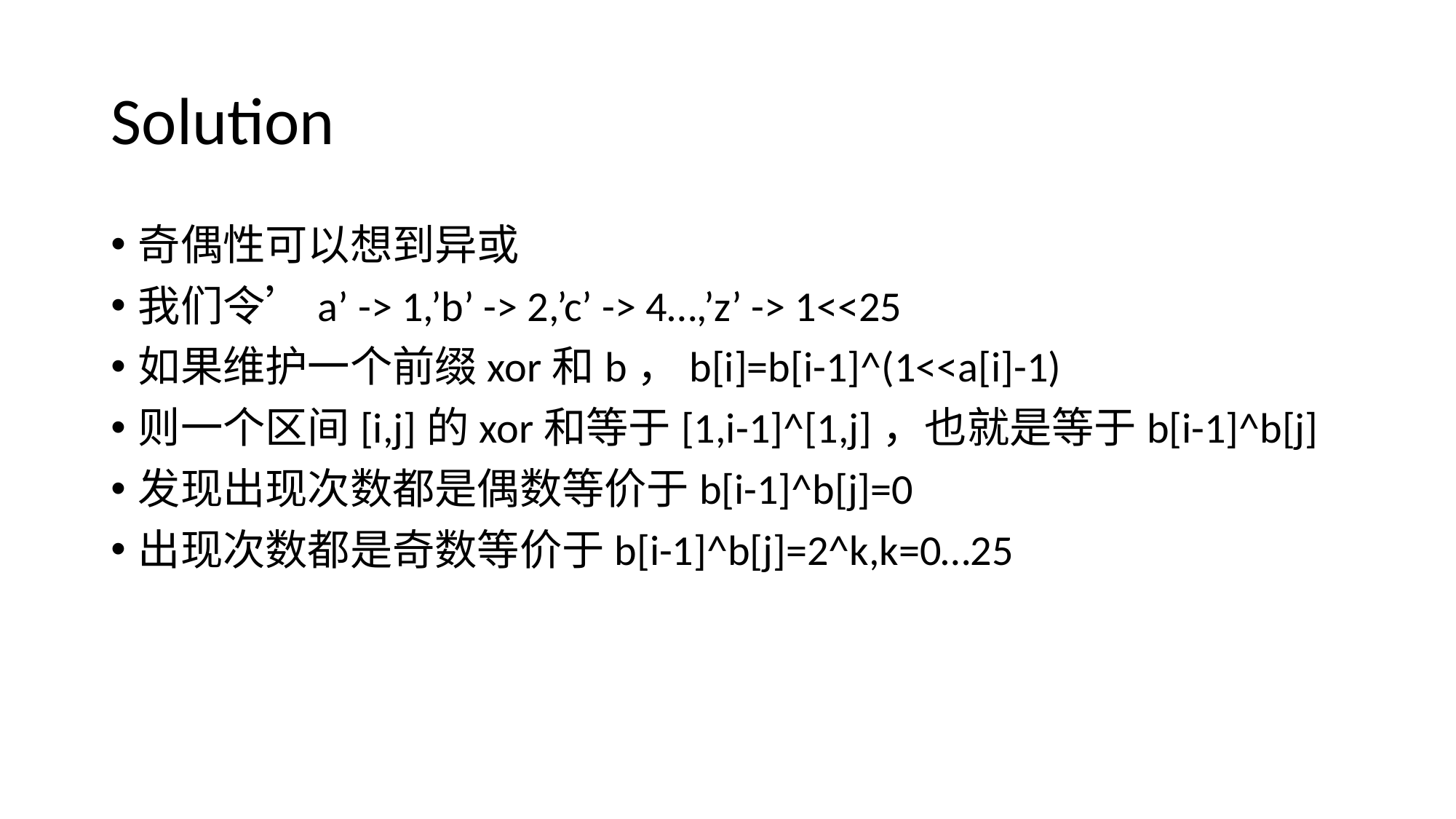

# Solution
奇偶性可以想到异或
我们令’a’ -> 1,’b’ -> 2,’c’ -> 4…,’z’ -> 1<<25
如果维护一个前缀xor和b，b[i]=b[i-1]^(1<<a[i]-1)
则一个区间[i,j]的xor和等于[1,i-1]^[1,j]，也就是等于b[i-1]^b[j]
发现出现次数都是偶数等价于b[i-1]^b[j]=0
出现次数都是奇数等价于b[i-1]^b[j]=2^k,k=0…25